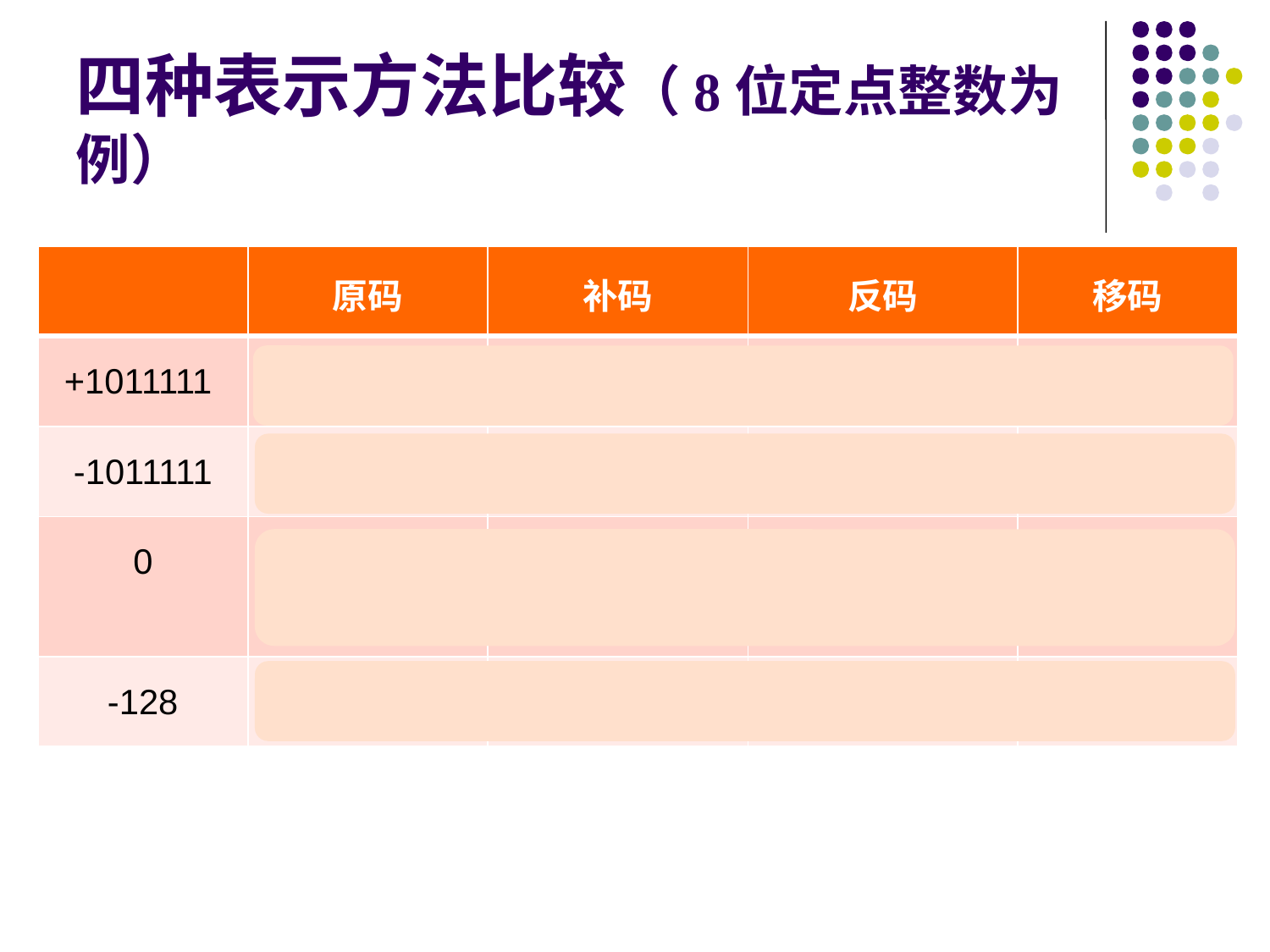

四种表示方法比较（8位定点整数为例）

|  | 原码 | 补码 | 反码 | 移码 |
| --- | --- | --- | --- | --- |
| +1011111 | 0101 1111 | 0101 1111 | 0101 1111 | 1101 1111 |
| -1011111 | 1101 1111 | 1010 0001 | 1010 0000 | 0010 0001 |
| 0 | 0000 0000 1000 0000 | 0000 0000 | 0000 0000 1111 1111 | 1000 0000 |
| -128 | — | 1000 0000 | — | 0000 0000 |

39